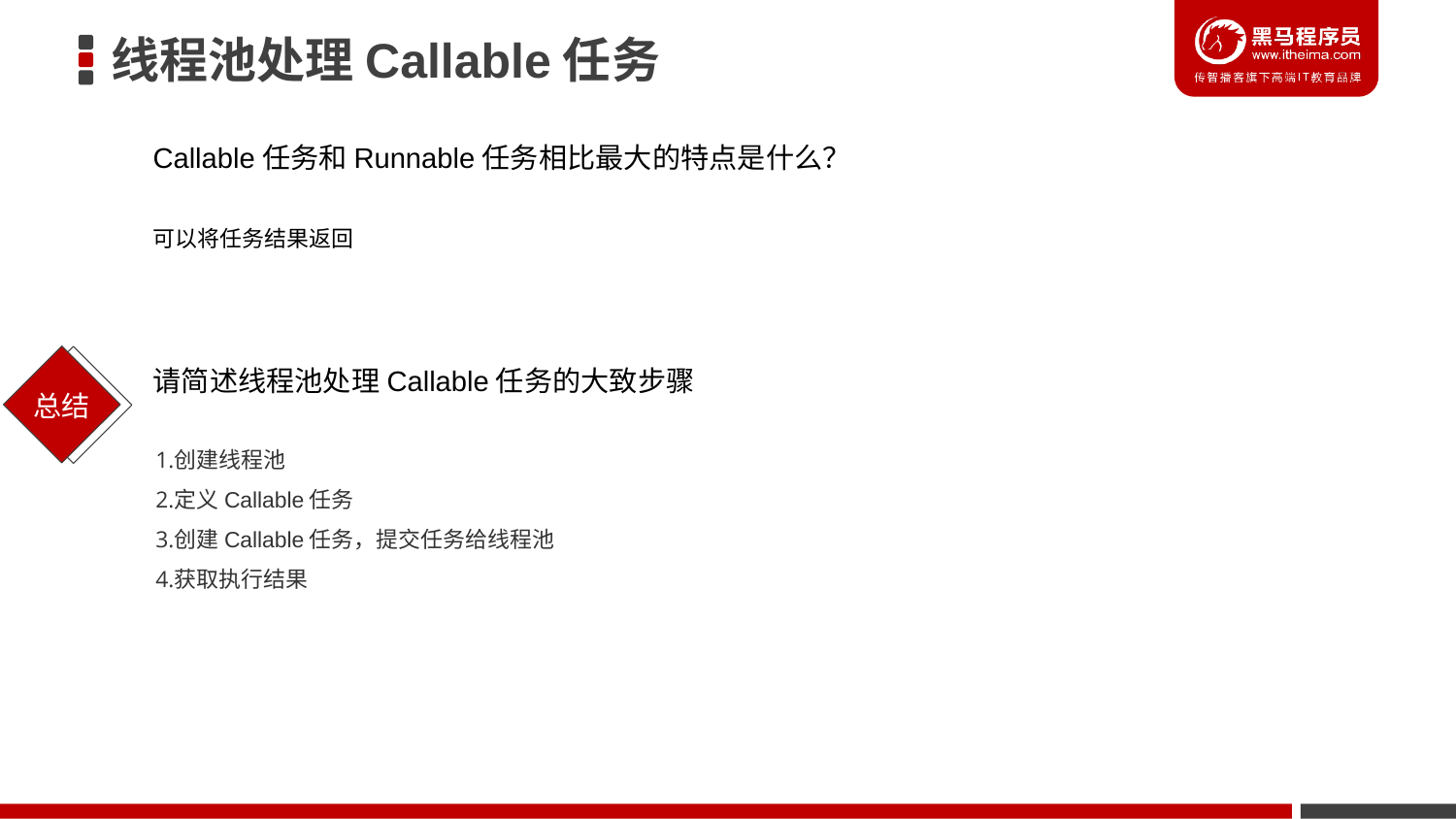

# 线程池处理Callable任务
Callable任务和Runnable任务相比最大的特点是什么？
可以将任务结果返回
请简述线程池处理Callable任务的大致步骤
创建线程池
定义Callable任务
创建Callable任务，提交任务给线程池
获取执行结果